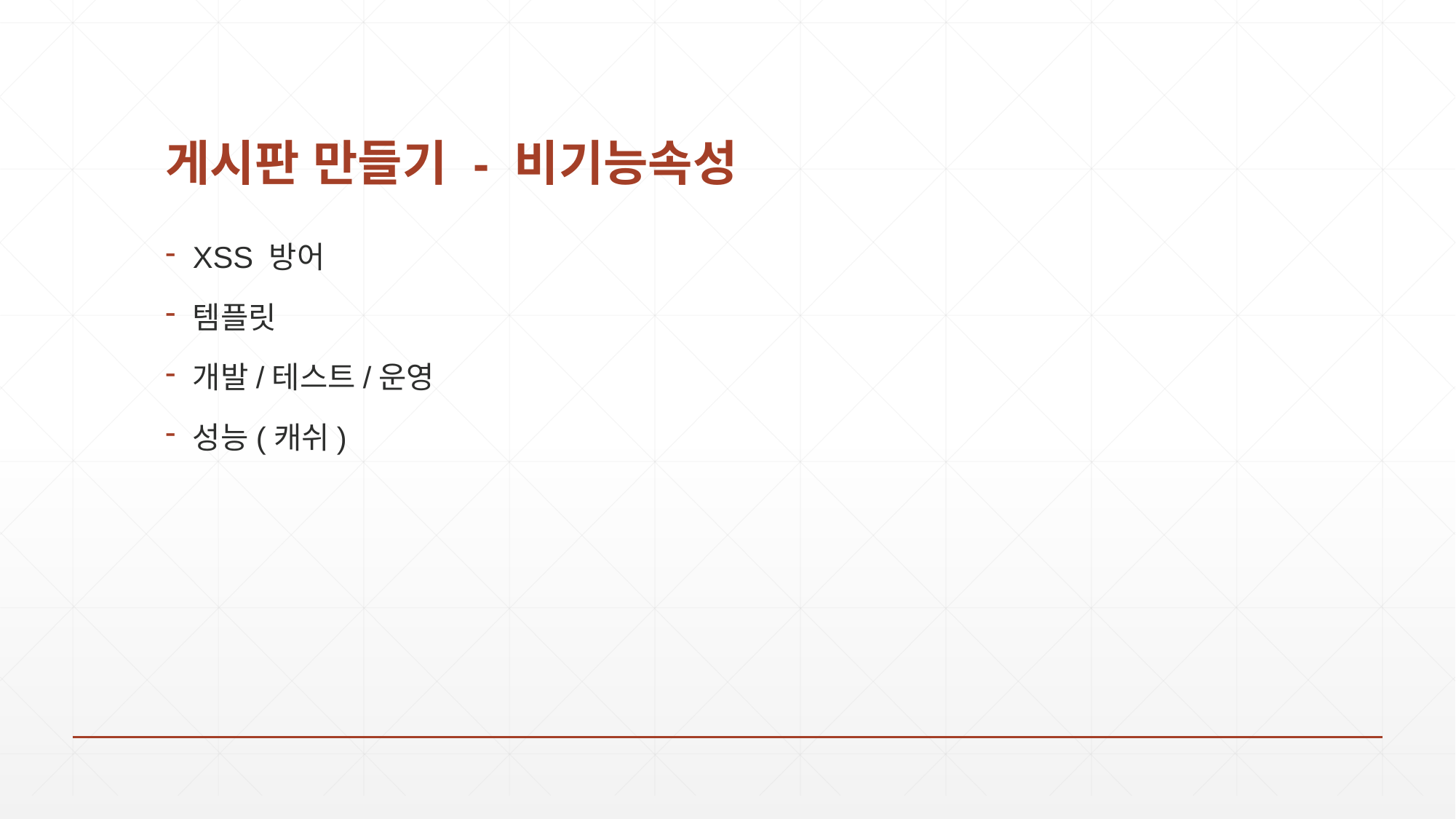

# 게시판 만들기 - 비기능속성
XSS 방어
템플릿
개발/테스트/운영
성능(캐쉬)